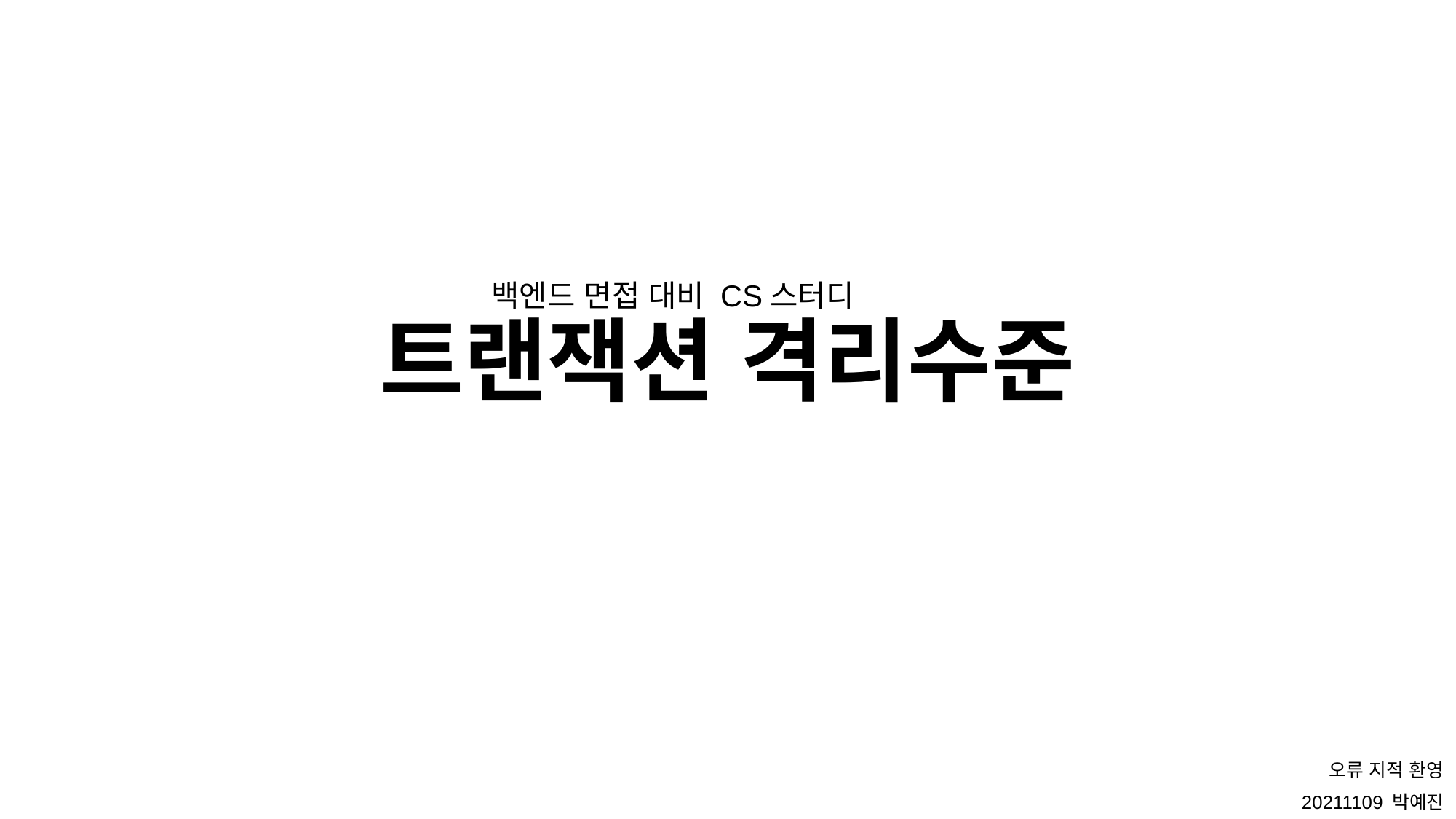

# 트랜잭션 격리수준
백엔드 면접 대비 CS스터디
오류 지적 환영
20211109 박예진